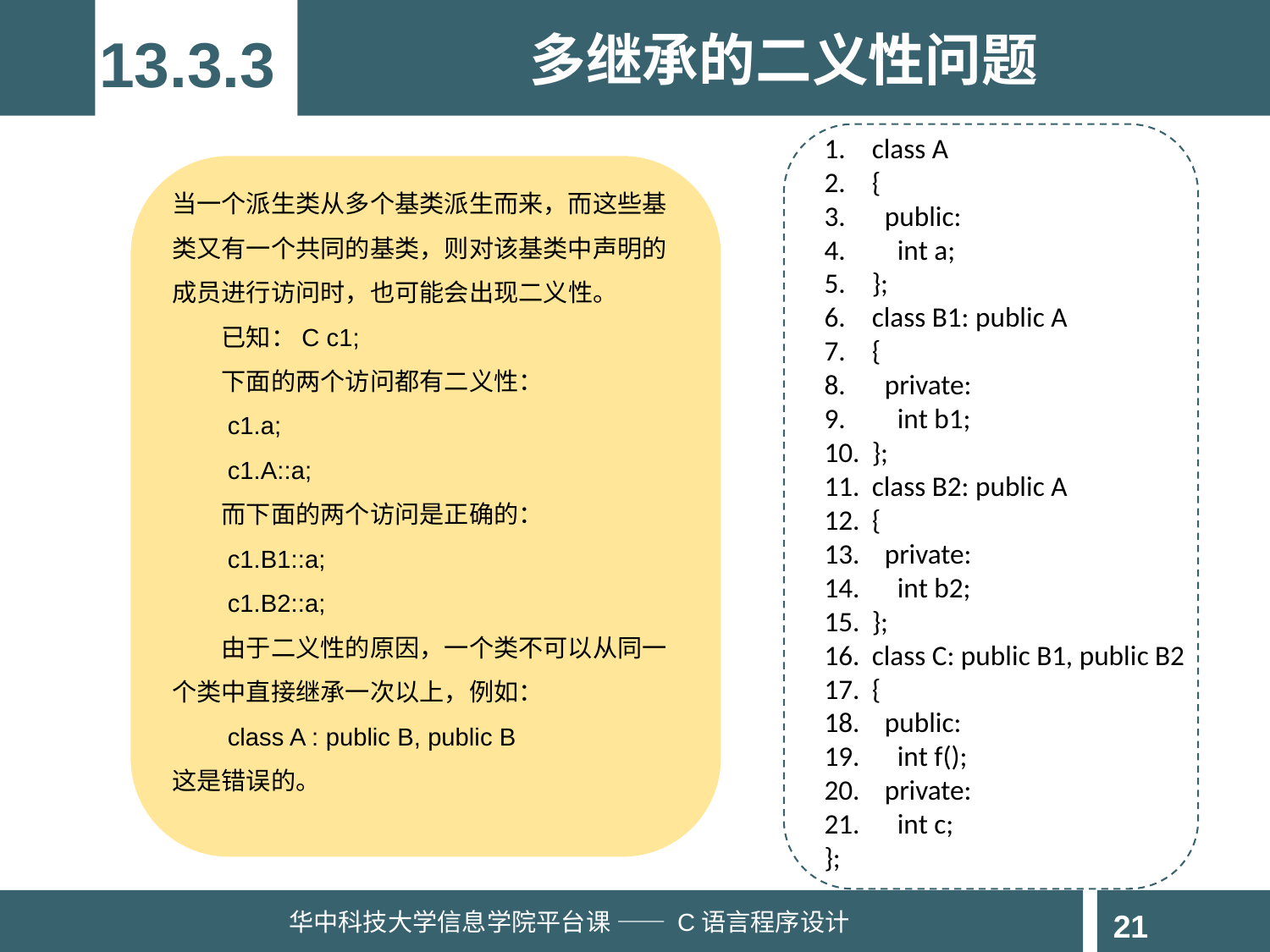

多继承的二义性问题
13.3.3

class A
{
  public:
    int a;
};
class B1: public A
{
  private:
    int b1;
};
class B2: public A
{
  private:
    int b2;
};
class C: public B1, public B2
{
  public:
    int f();
  private:
    int c;
};
当一个派生类从多个基类派生而来，而这些基类又有一个共同的基类，则对该基类中声明的成员进行访问时，也可能会出现二义性。
　　已知：C c1;
　　下面的两个访问都有二义性：
　　c1.a;
　　c1.A::a;
　　而下面的两个访问是正确的：
　　c1.B1::a;
　　c1.B2::a;
　　由于二义性的原因，一个类不可以从同一个类中直接继承一次以上，例如：
　　class A : public B, public B
这是错误的。